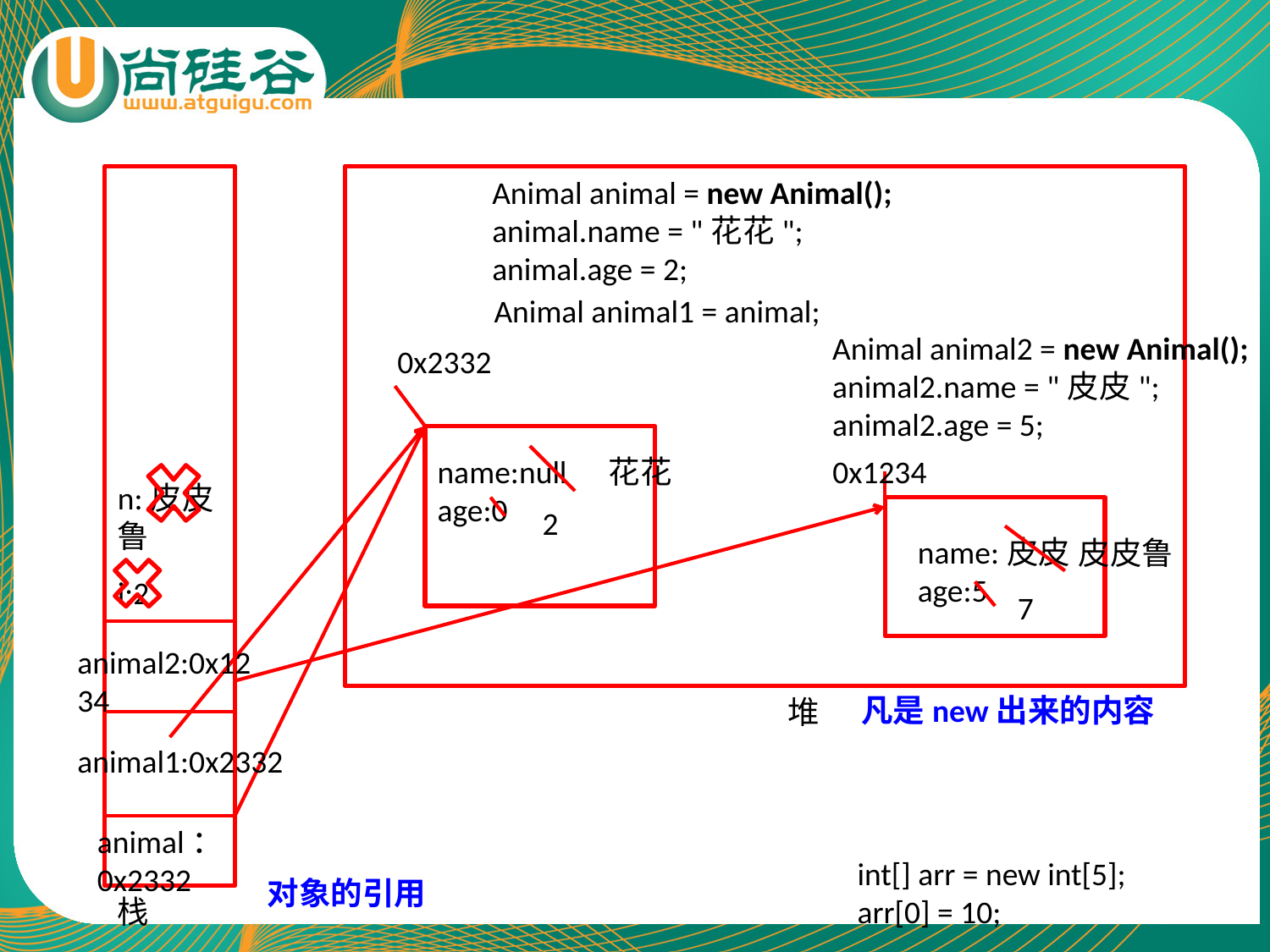

Animal animal = new Animal();
animal.name = "花花";
animal.age = 2;
Animal animal1 = animal;
Animal animal2 = new Animal();
animal2.name = "皮皮";
animal2.age = 5;
0x2332

name:null
age:0
花花
0x1234

n:皮皮鲁
2

name:皮皮
age:5
皮皮鲁

i:2
7
animal2:0x1234
凡是new出来的内容
堆
animal1:0x2332
animal：0x2332
int[] arr = new int[5];
arr[0] = 10;
对象的引用
栈